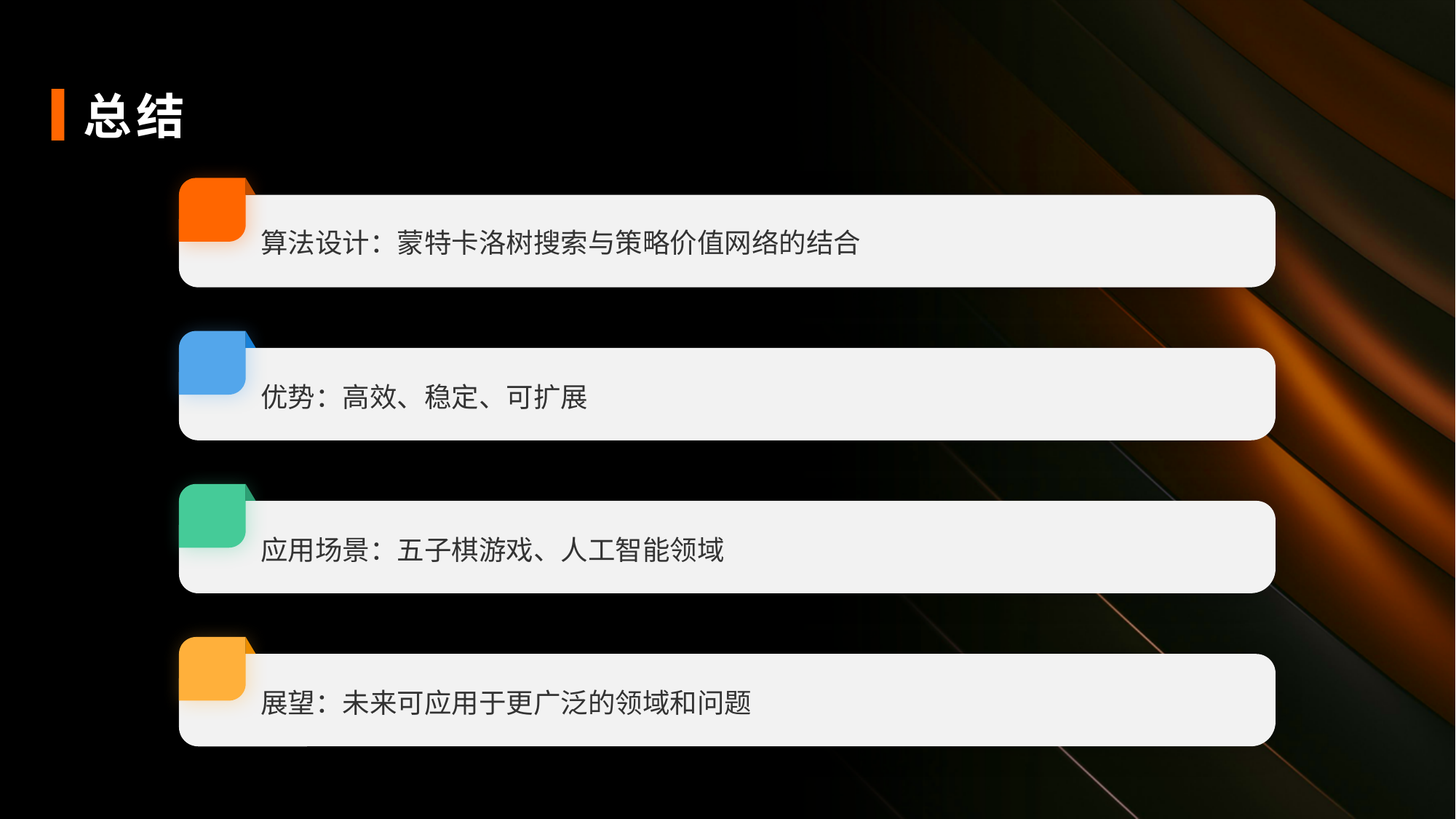

总结

算法设计：蒙特卡洛树搜索与策略价值网络的结合

优势：高效、稳定、可扩展

应用场景：五子棋游戏、人工智能领域

展望：未来可应用于更广泛的领域和问题